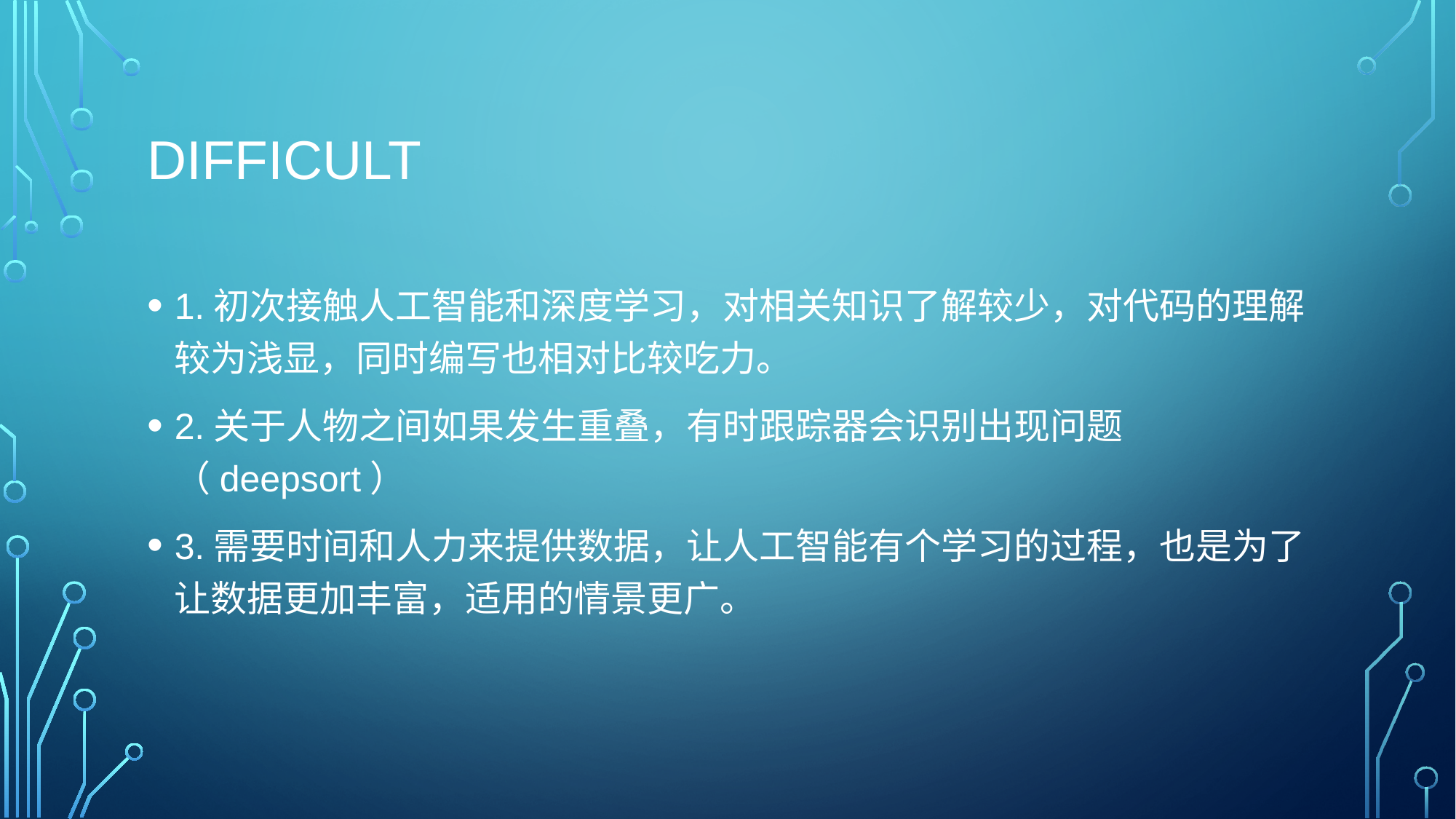

# DIFFICULT
1.初次接触人工智能和深度学习，对相关知识了解较少，对代码的理解较为浅显，同时编写也相对比较吃力。
2.关于人物之间如果发生重叠，有时跟踪器会识别出现问题（deepsort）
3.需要时间和人力来提供数据，让人工智能有个学习的过程，也是为了让数据更加丰富，适用的情景更广。